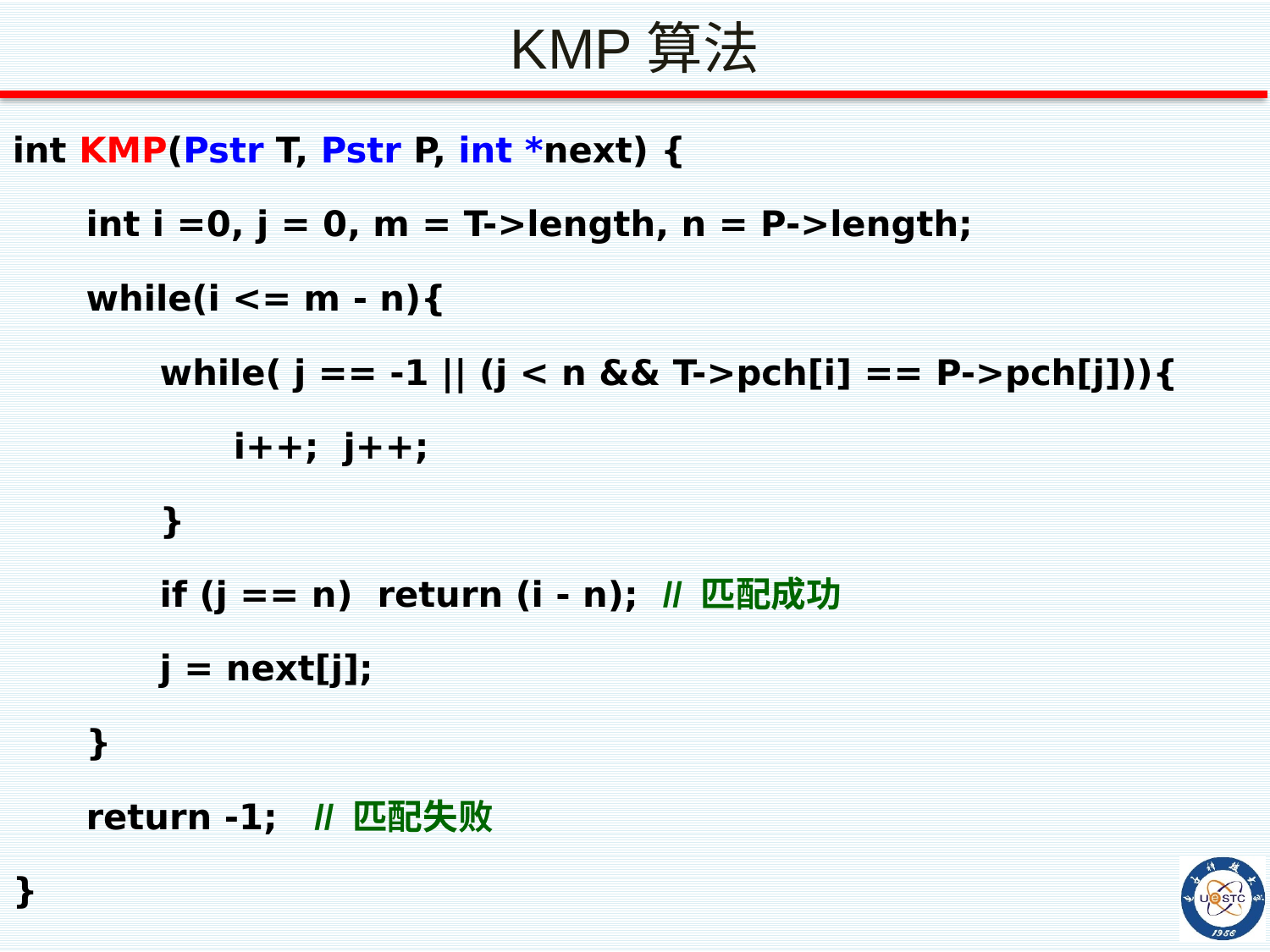

KMP算法
int KMP(Pstr T, Pstr P, int *next) {
      int i =0, j = 0, m = T->length, n = P->length;
      while(i <= m - n){
            while( j == -1 || (j < n && T->pch[i] == P->pch[j])){
                  i++;  j++;
            }
            if (j == n)  return (i - n);  // 匹配成功
            j = next[j];
      }
      return -1;   // 匹配失败
}